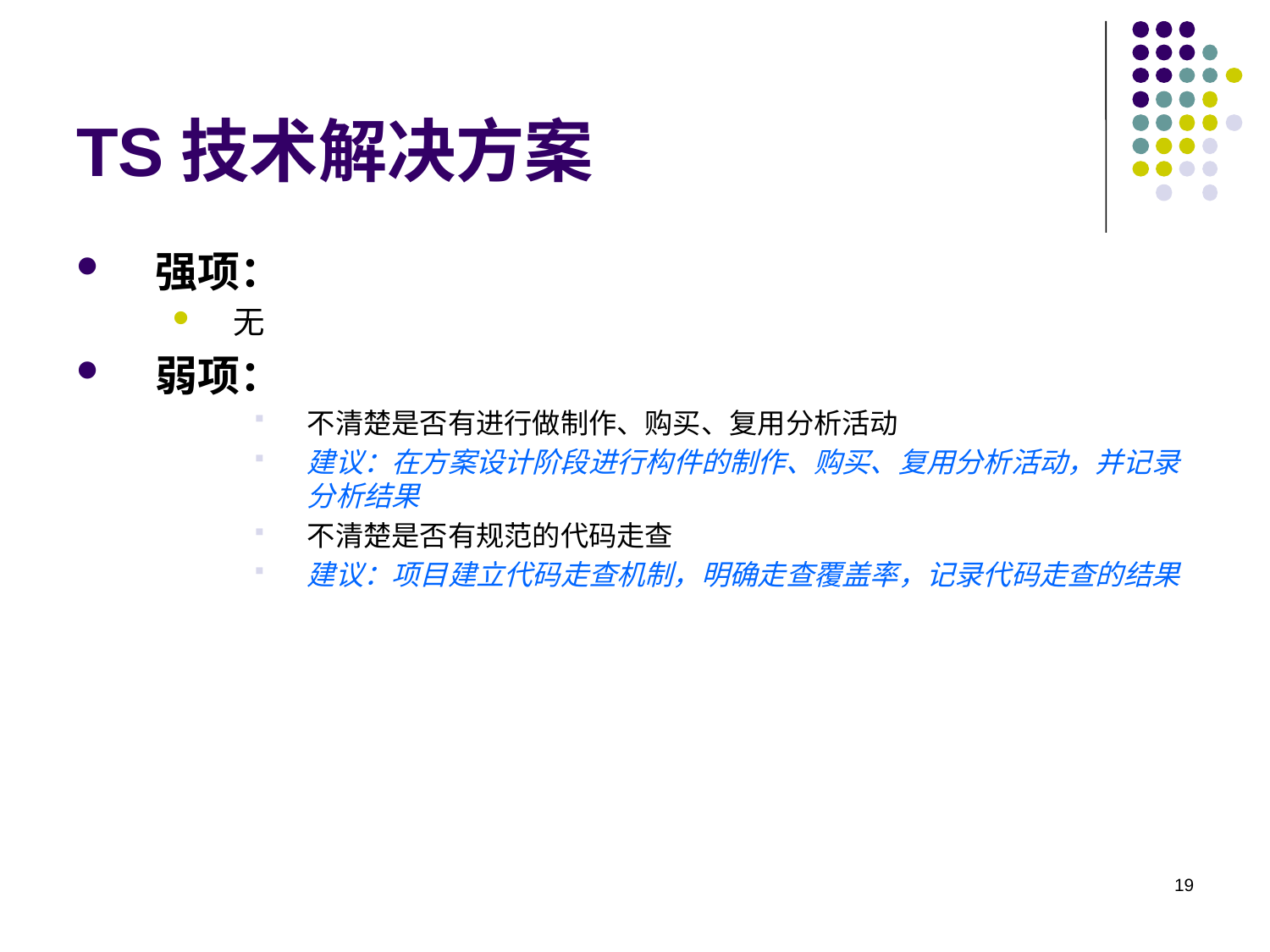

# TS技术解决方案
强项：
无
弱项：
不清楚是否有进行做制作、购买、复用分析活动
建议：在方案设计阶段进行构件的制作、购买、复用分析活动，并记录分析结果
不清楚是否有规范的代码走查
建议：项目建立代码走查机制，明确走查覆盖率，记录代码走查的结果
19